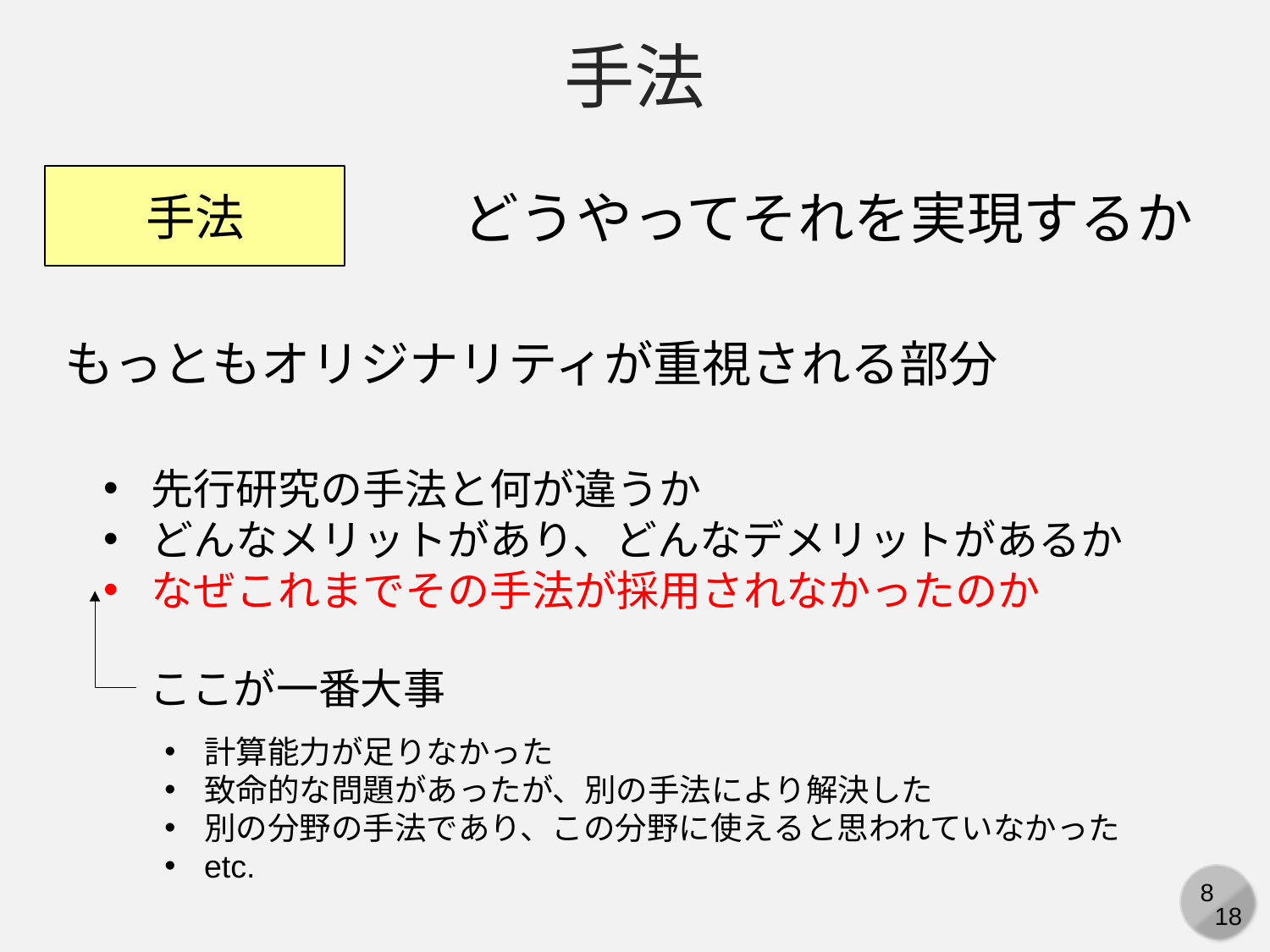

手法
手法
どうやってそれを実現するか
もっともオリジナリティが重視される部分
先行研究の手法と何が違うか
どんなメリットがあり、どんなデメリットがあるか
なぜこれまでその手法が採用されなかったのか

ここが一番大事
計算能力が足りなかった
致命的な問題があったが、別の手法により解決した
別の分野の手法であり、この分野に使えると思われていなかった
etc.